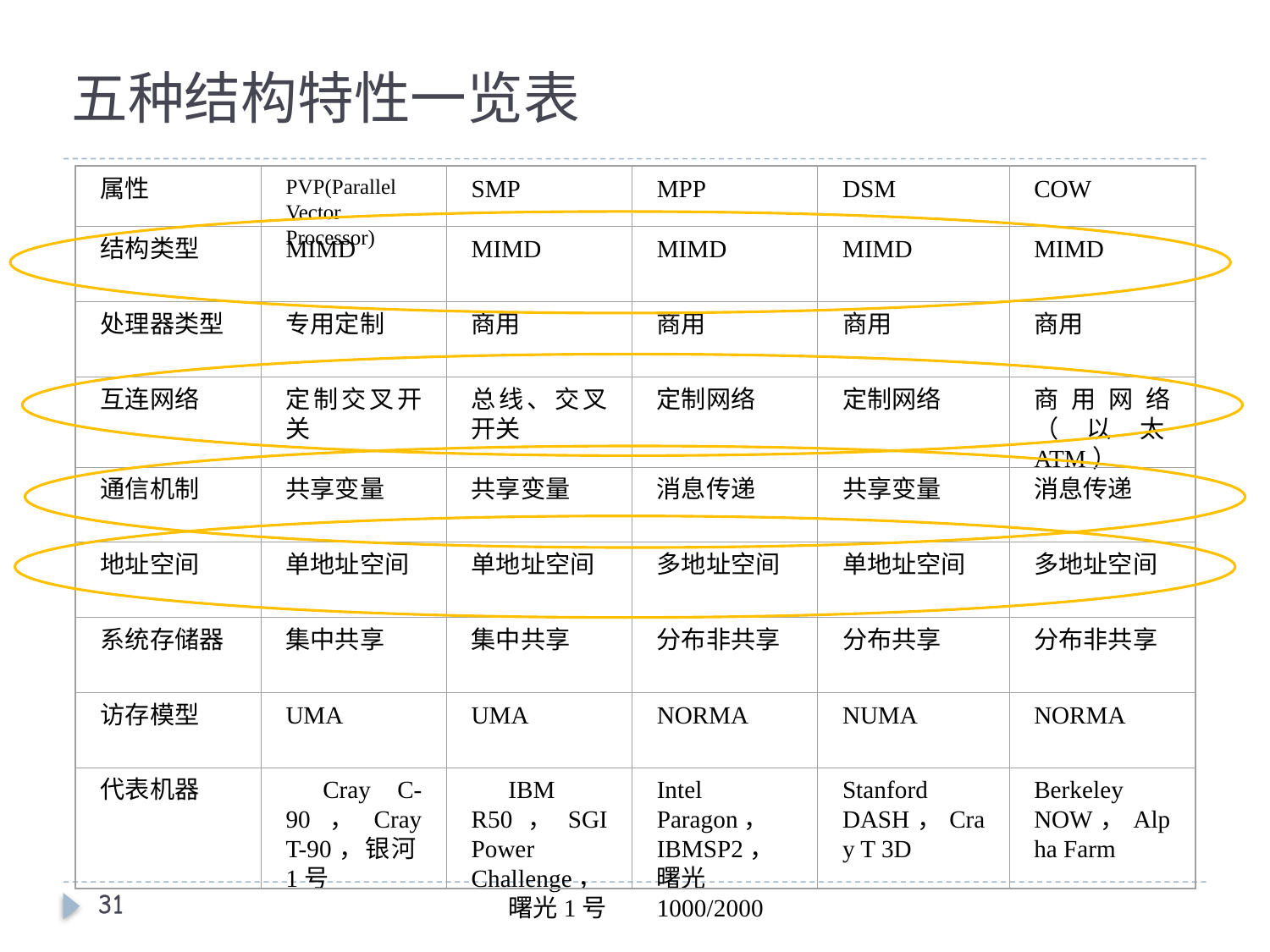

# 五种结构特性一览表

属性

PVP(Parallel Vector Processor)

SMP

MPP

DSM

COW

结构类型

MIMD

MIMD

MIMD

MIMD

MIMD

处理器类型

专用定制

商用

商用

商用

商用

互连网络

定制交叉开关

总线、交叉开关

定制网络

定制网络

商用网络（以太ATM）

通信机制

共享变量

共享变量

消息传递

共享变量

消息传递

地址空间

单地址空间

单地址空间

多地址空间

单地址空间

多地址空间

系统存储器

集中共享

集中共享

分布非共享

分布共享

分布非共享

访存模型

UMA

UMA

NORMA

NUMA

NORMA

代表机器

Cray C-90，Cray T-90，银河1号

IBM R50，SGI Power Challenge，
曙光1号

Intel Paragon，    IBMSP2，曙光1000/2000

Stanford DASH，Cray T 3D

Berkeley NOW，Alpha Farm

31